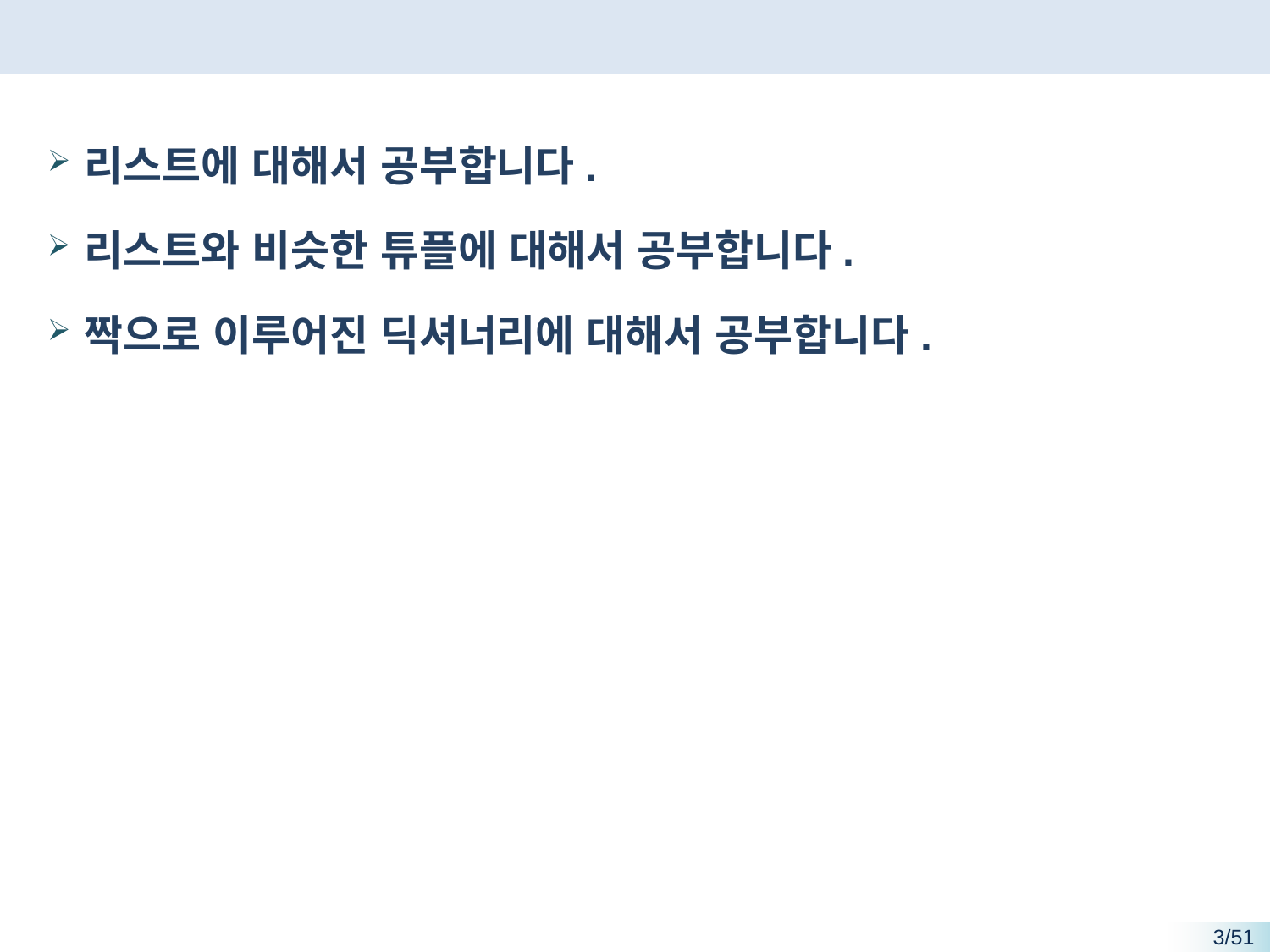

#
리스트에 대해서 공부합니다.
리스트와 비슷한 튜플에 대해서 공부합니다.
짝으로 이루어진 딕셔너리에 대해서 공부합니다.